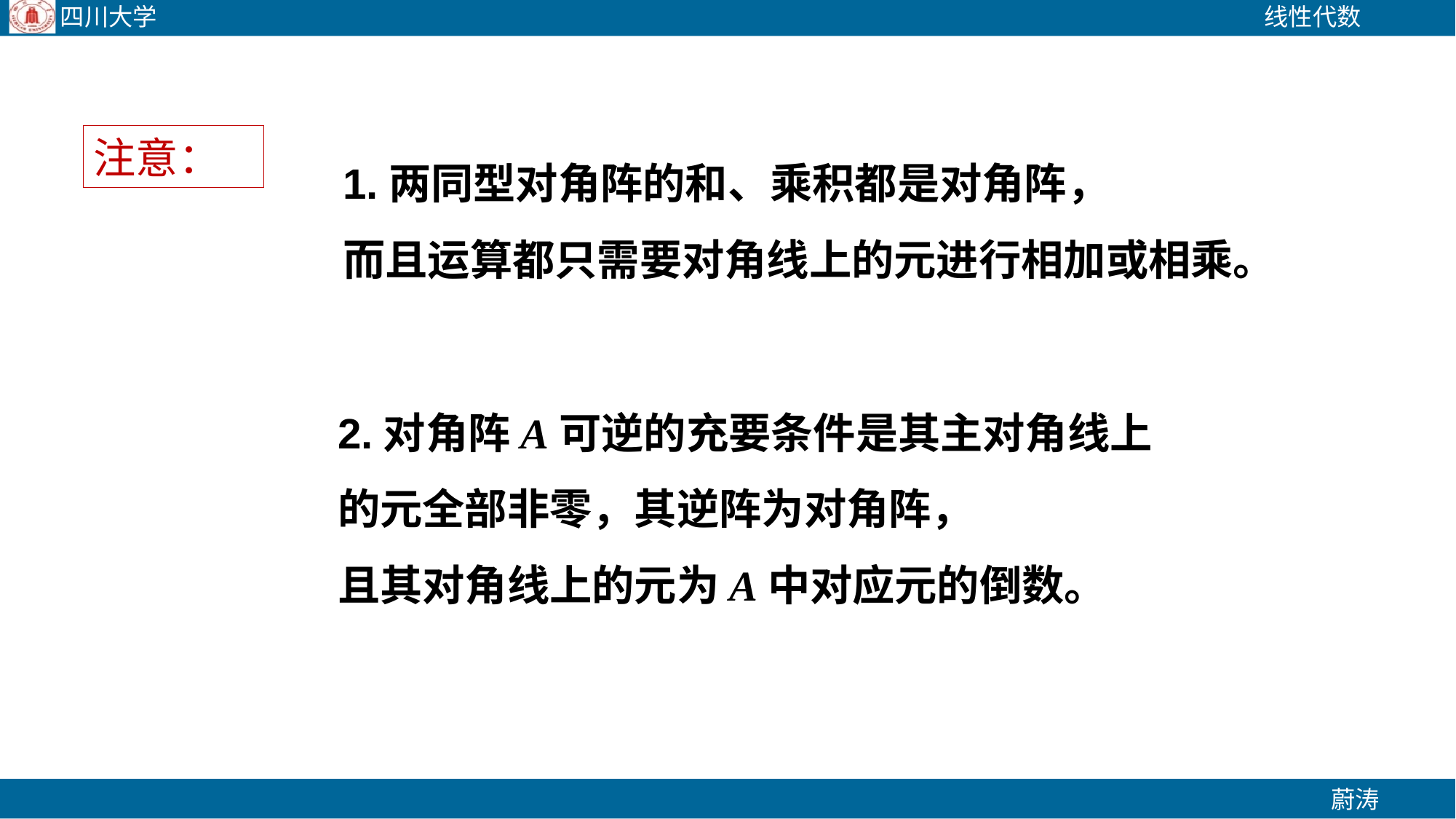

注意：
1.两同型对角阵的和、乘积都是对角阵，
而且运算都只需要对角线上的元进行相加或相乘。
2.对角阵A可逆的充要条件是其主对角线上
的元全部非零，其逆阵为对角阵，
且其对角线上的元为A中对应元的倒数。